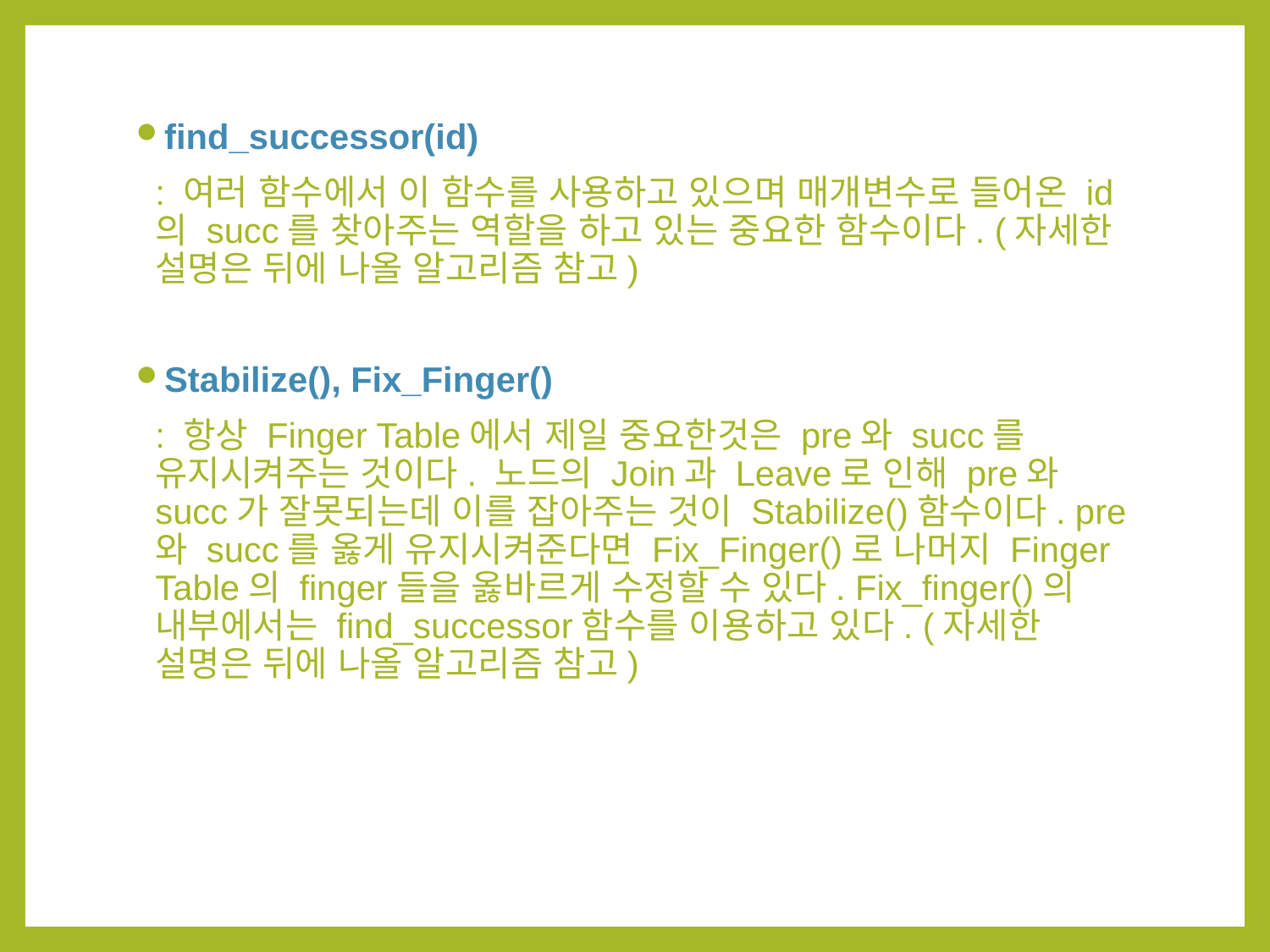

find_successor(id)
	: 여러 함수에서 이 함수를 사용하고 있으며 매개변수로 들어온 id의 succ를 찾아주는 역할을 하고 있는 중요한 함수이다. (자세한 설명은 뒤에 나올 알고리즘 참고)

Stabilize(), Fix_Finger()
	: 항상 Finger Table에서 제일 중요한것은 pre와 succ를 유지시켜주는 것이다. 노드의 Join과 Leave로 인해 pre와 succ가 잘못되는데 이를 잡아주는 것이 Stabilize()함수이다. pre와 succ를 옳게 유지시켜준다면 Fix_Finger()로 나머지 Finger Table의 finger들을 옳바르게 수정할 수 있다. Fix_finger()의 내부에서는 find_successor함수를 이용하고 있다. (자세한 설명은 뒤에 나올 알고리즘 참고)